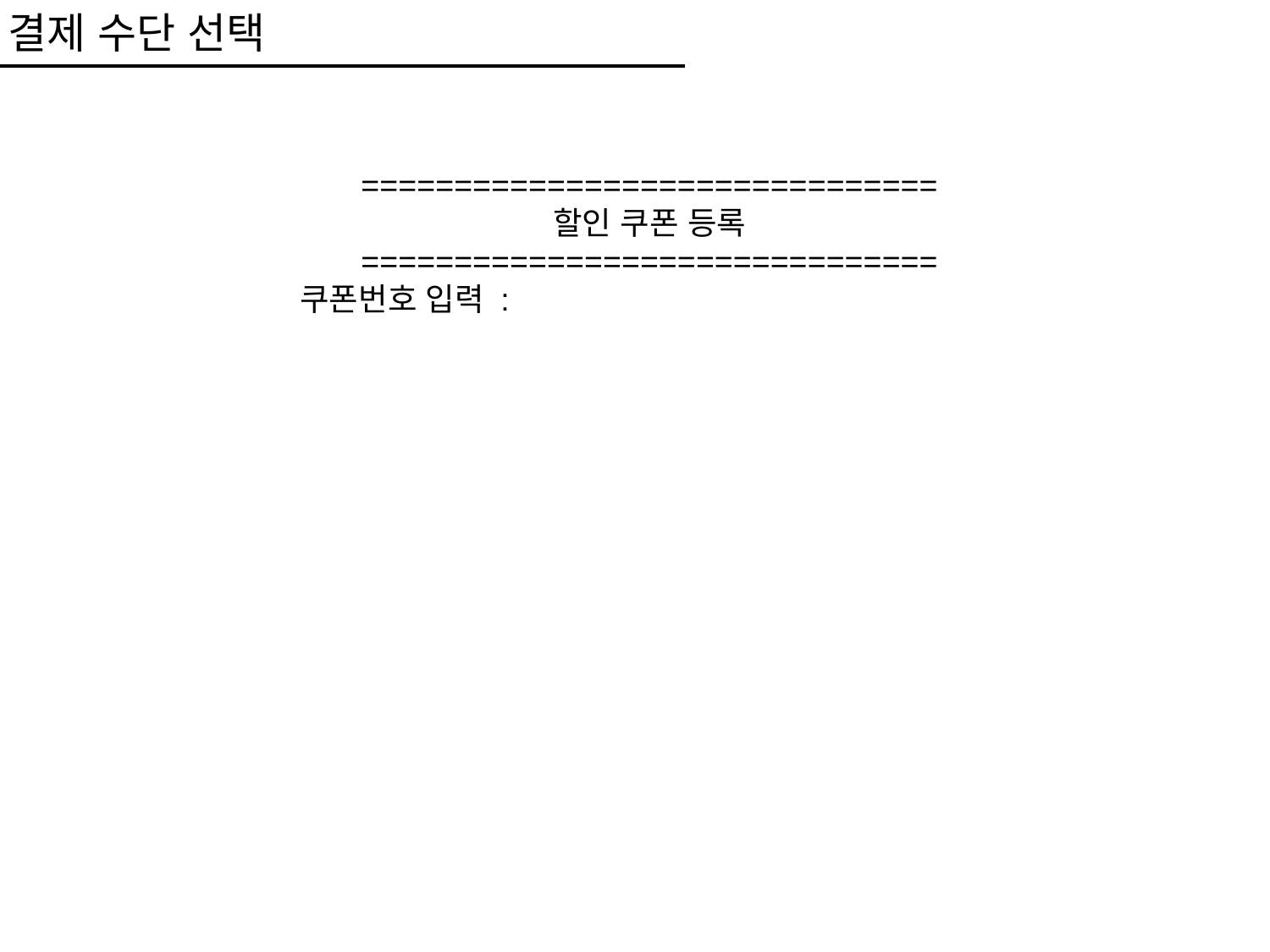

결제 수단 선택
===============================
할인 쿠폰 등록
===============================
쿠폰번호 입력 :